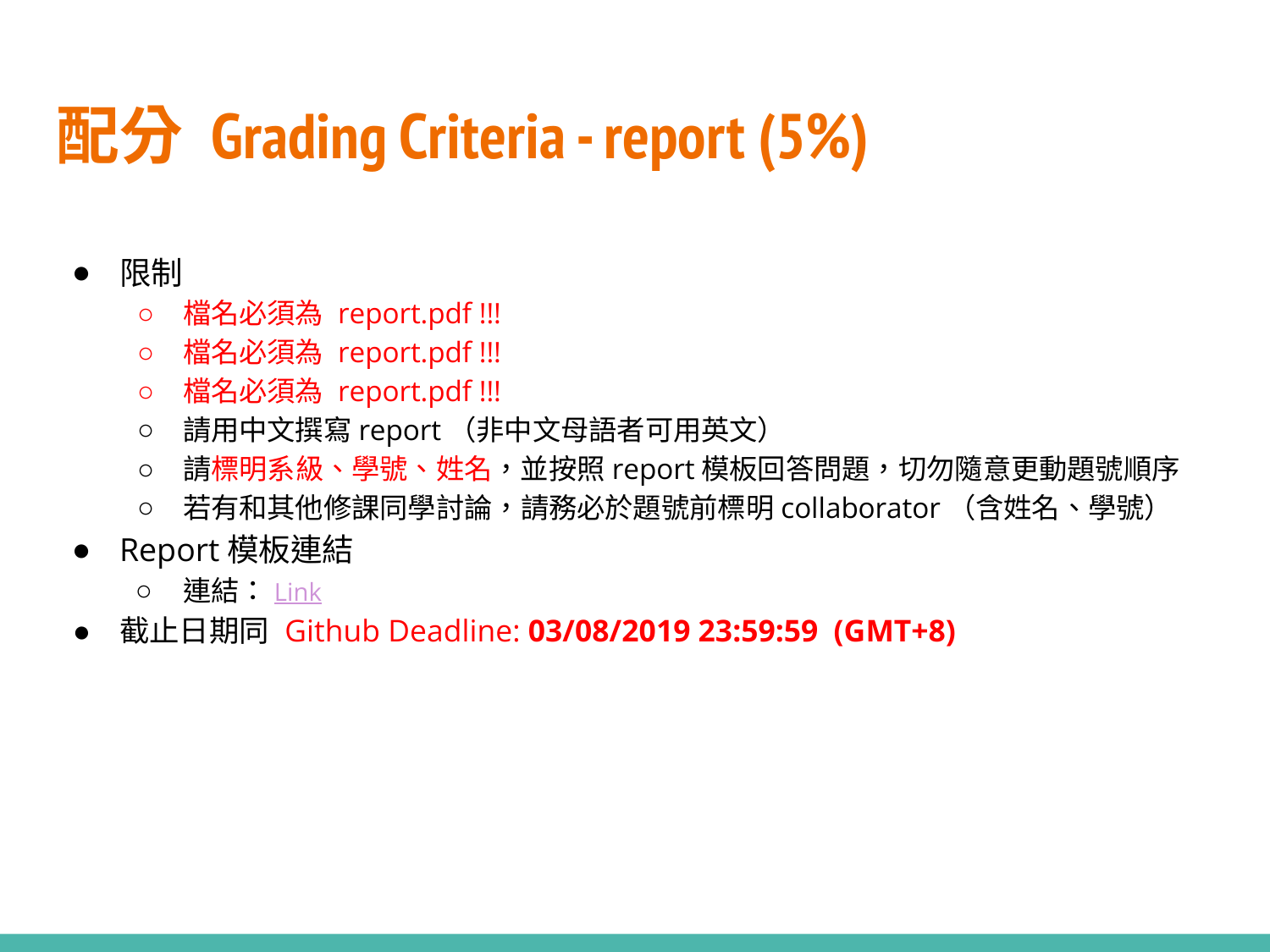

# 配分 Grading Criteria - report (5%)
限制
檔名必須為 report.pdf !!!
檔名必須為 report.pdf !!!
檔名必須為 report.pdf !!!
請用中文撰寫report（非中文母語者可用英文）
請標明系級、學號、姓名，並按照report模板回答問題，切勿隨意更動題號順序
若有和其他修課同學討論，請務必於題號前標明collaborator（含姓名、學號）
Report模板連結
連結：Link
截止日期同 Github Deadline: 03/08/2019 23:59:59  (GMT+8)